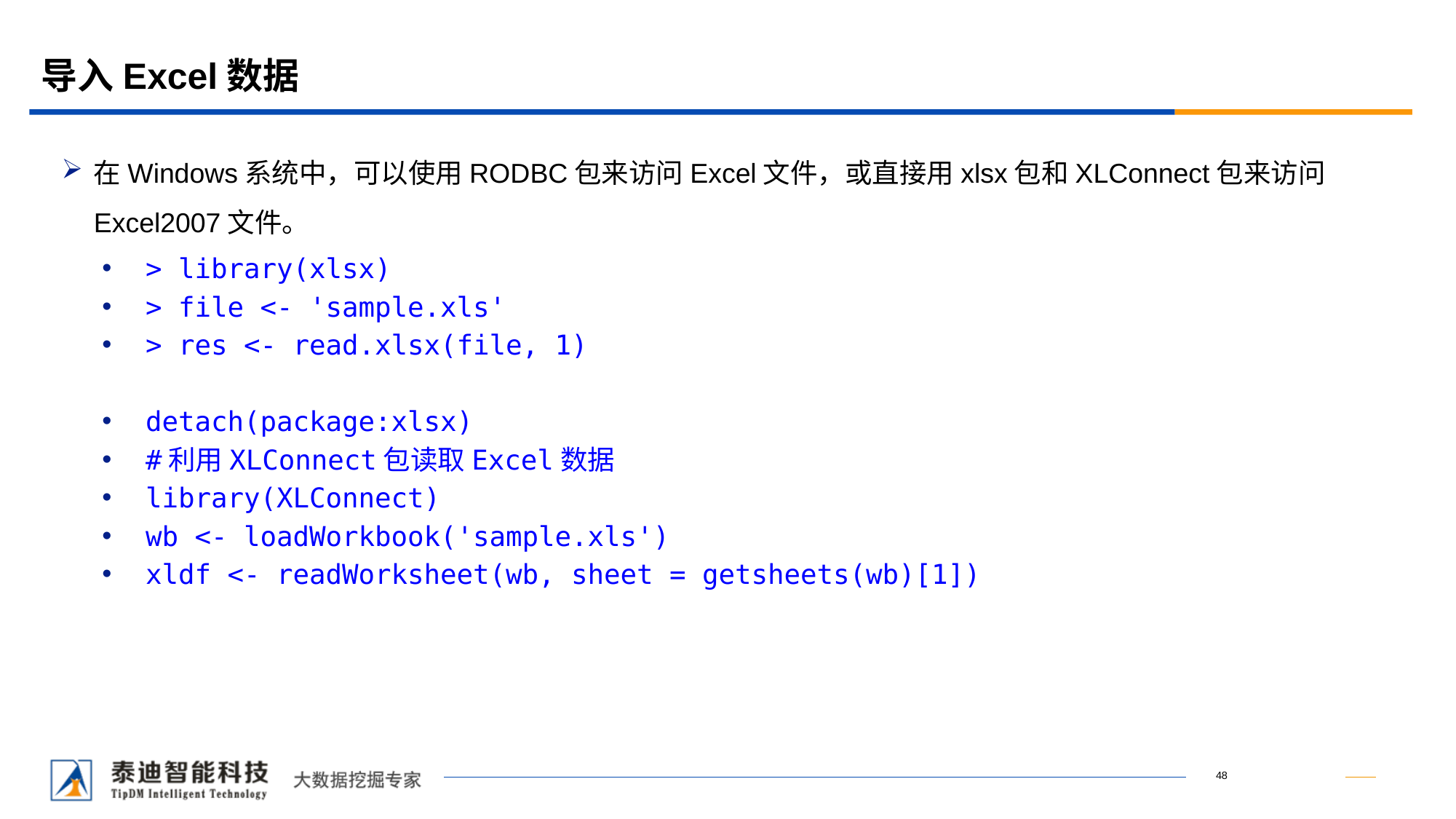

# 导入Excel数据
在Windows系统中，可以使用RODBC包来访问Excel文件，或直接用xlsx包和XLConnect包来访问Excel2007文件。

> library(xlsx)
> file <- 'sample.xls'
> res <- read.xlsx(file, 1)

detach(package:xlsx)
#利用XLConnect包读取Excel数据
library(XLConnect)
wb <- loadWorkbook('sample.xls')
xldf <- readWorksheet(wb, sheet = getsheets(wb)[1])